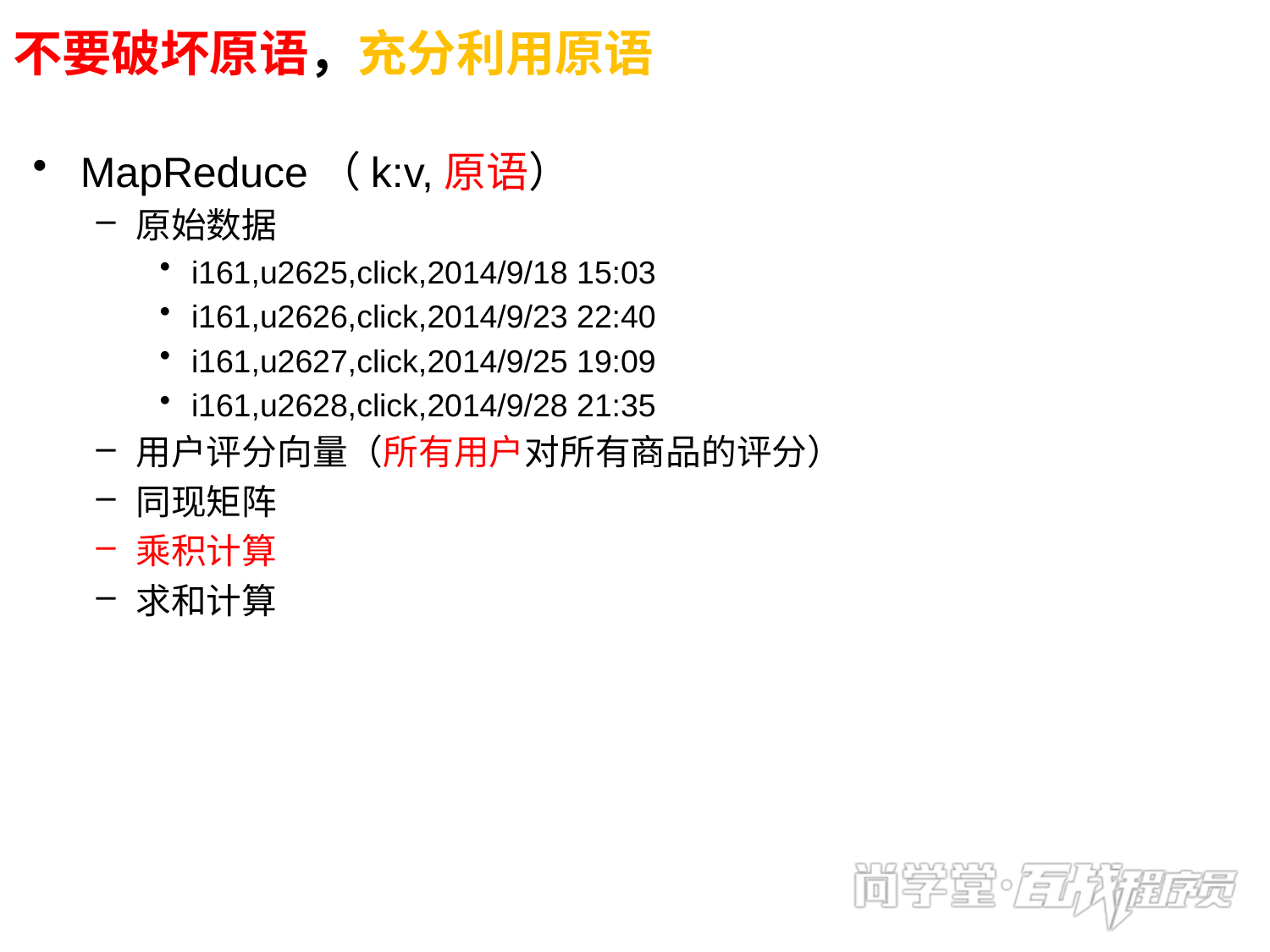

# 不要破坏原语，充分利用原语
MapReduce（k:v,原语）
原始数据
i161,u2625,click,2014/9/18 15:03
i161,u2626,click,2014/9/23 22:40
i161,u2627,click,2014/9/25 19:09
i161,u2628,click,2014/9/28 21:35
用户评分向量（所有用户对所有商品的评分）
同现矩阵
乘积计算
求和计算